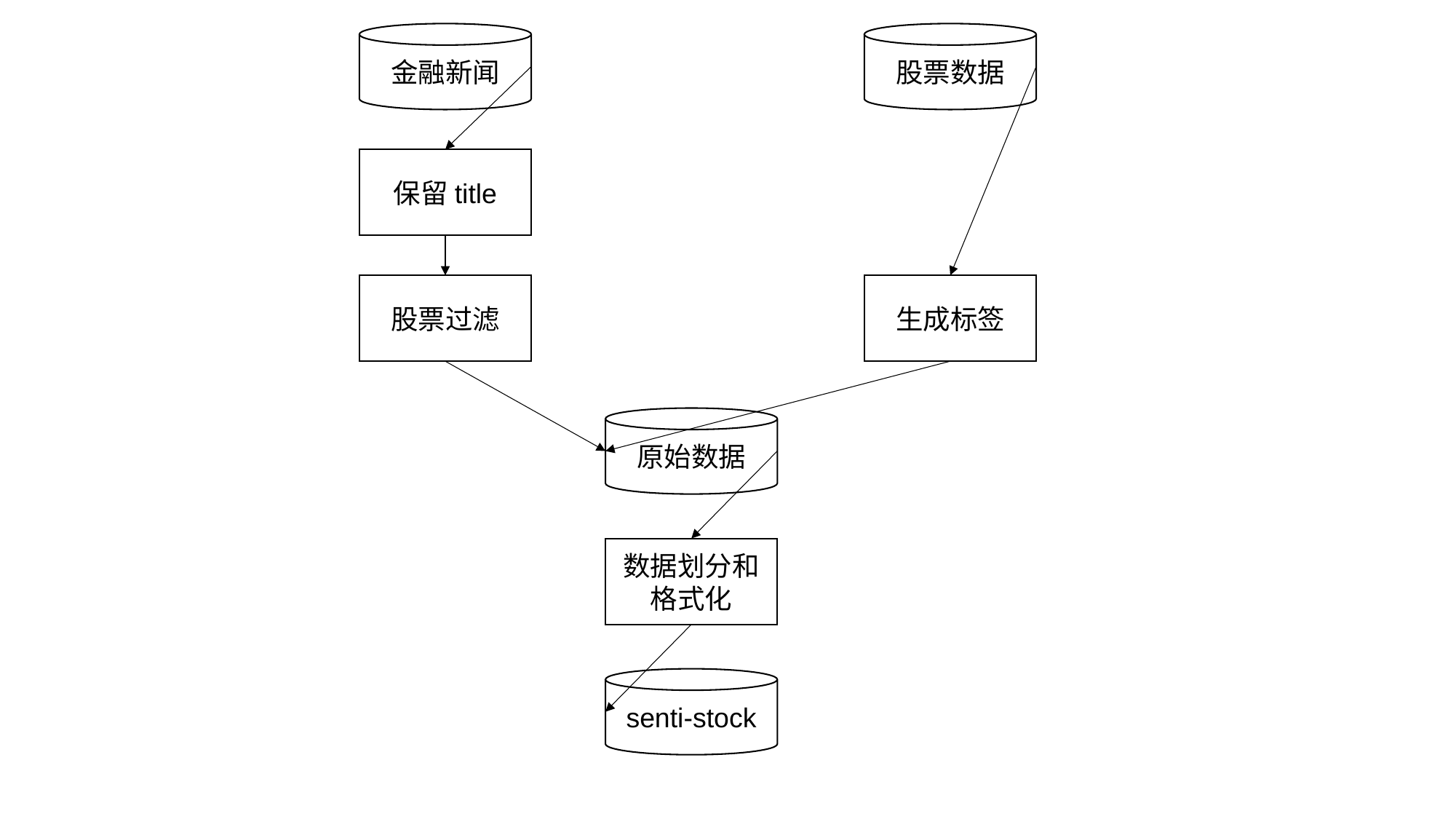

金融新闻
股票数据
保留title
股票过滤
生成标签
原始数据
数据划分和格式化
senti-stock